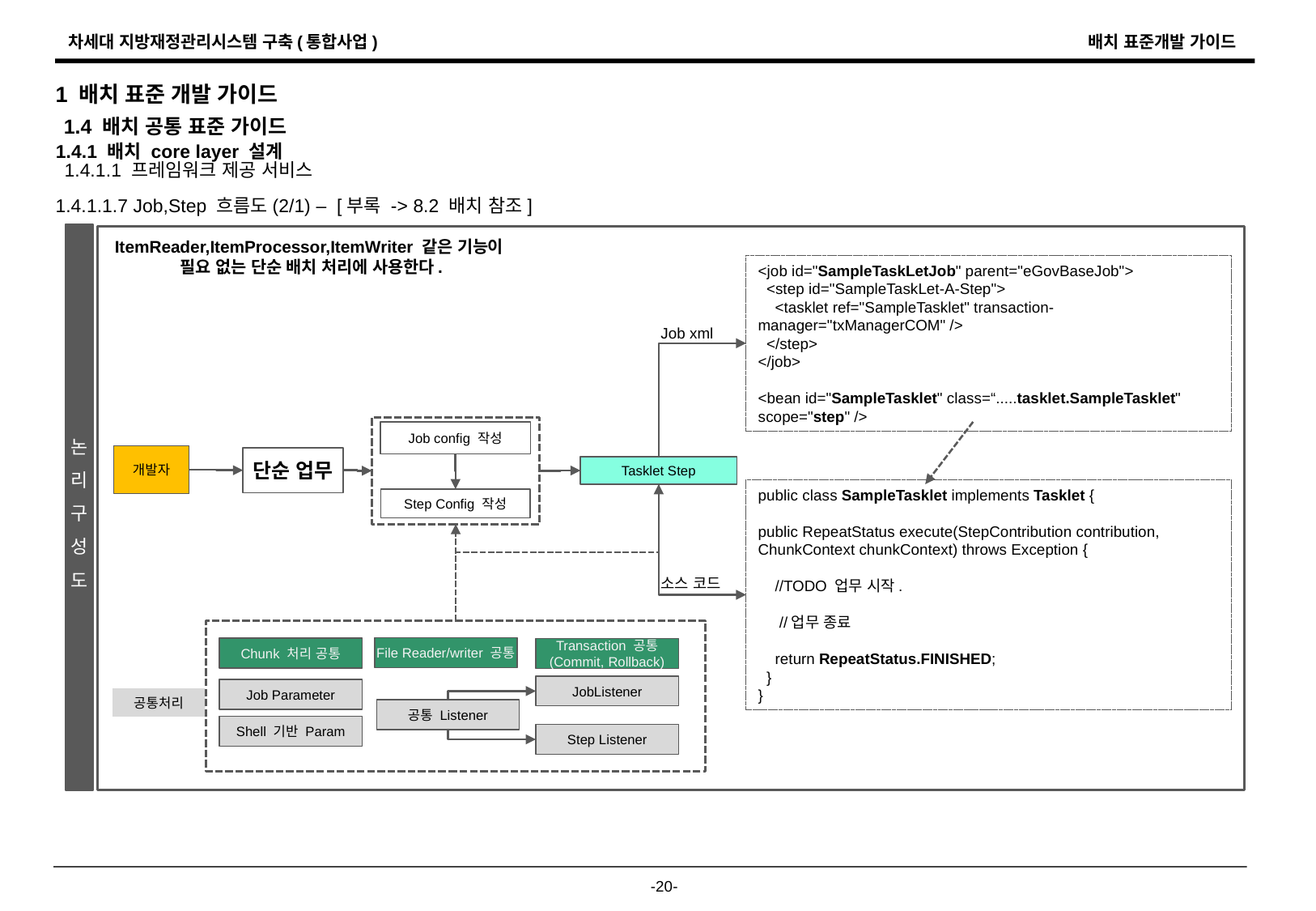

1 배치 표준 개발 가이드
1.4 배치 공통 표준 가이드
1.4.1 배치 core layer 설계
1.4.1.1 프레임워크 제공 서비스
1.4.1.1.7 Job,Step 흐름도(2/1) –  [부록 -> 8.2 배치 참조]

ItemReader,ItemProcessor,ItemWriter 같은 기능이
필요 없는 단순 배치 처리에 사용한다.
<job id="SampleTaskLetJob" parent="eGovBaseJob">
  <step id="SampleTaskLet-A-Step">
    <tasklet ref="SampleTasklet" transaction-manager="txManagerCOM" />
  </step>
</job>

<bean id="SampleTasklet" class=“.....tasklet.SampleTasklet" scope="step" />
Job xml

Job config 작성
개발자
단순 업무
Tasklet Step
public class SampleTasklet implements Tasklet {

public RepeatStatus execute(StepContribution contribution, ChunkContext chunkContext) throws Exception {

    //TODO 업무 시작.

     //업무 종료

    return RepeatStatus.FINISHED;
  }
}
Step Config 작성
논
리
구성 도
소스 코드

File Reader/writer 공통
Chunk 처리 공통
Transaction 공통
(Commit, Rollback)
JobListener
Job Parameter
공통처리
공통 Listener
Shell 기반 Param
Step Listener